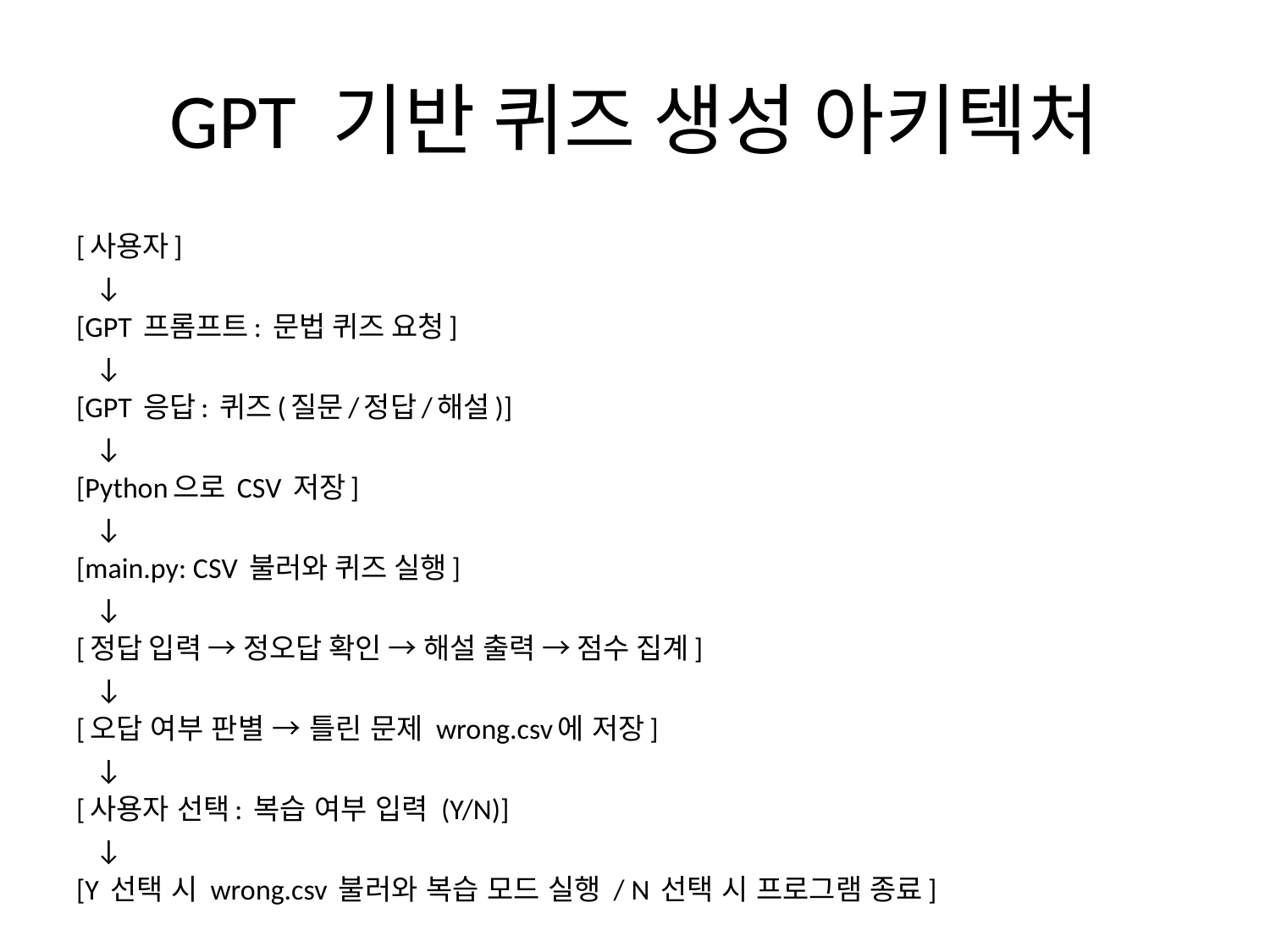

# GPT 기반 퀴즈 생성 아키텍처
[사용자]
   ↓
[GPT 프롬프트: 문법 퀴즈 요청]
   ↓
[GPT 응답: 퀴즈(질문/정답/해설)]
   ↓
[Python으로 CSV 저장]
   ↓
[main.py: CSV 불러와 퀴즈 실행]
   ↓
[정답 입력 → 정오답 확인 → 해설 출력 → 점수 집계]
   ↓
[오답 여부 판별 → 틀린 문제 wrong.csv에 저장]
   ↓
[사용자 선택: 복습 여부 입력 (Y/N)]
   ↓
[Y 선택 시 wrong.csv 불러와 복습 모드 실행 / N 선택 시 프로그램 종료]